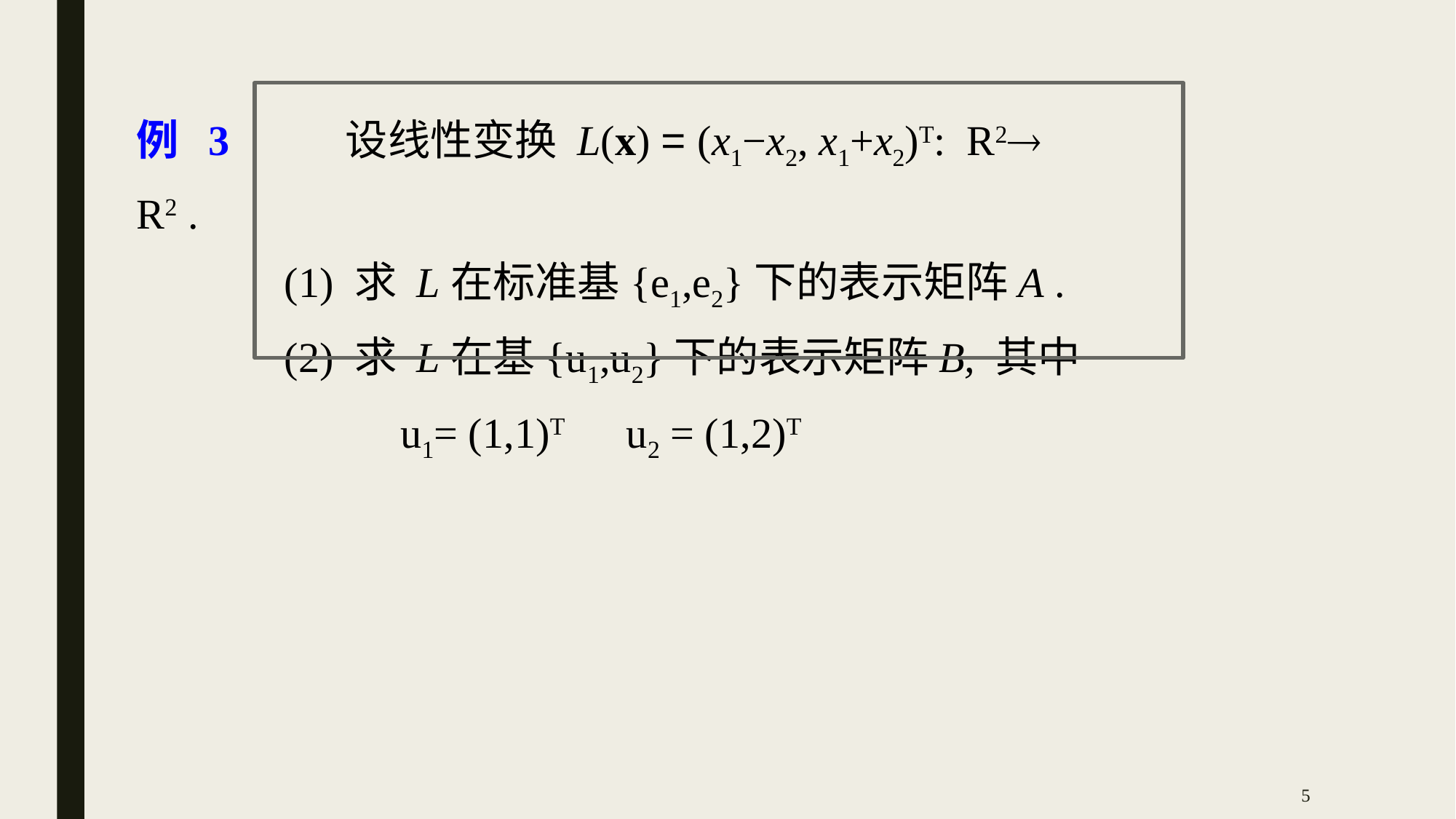

例  3          设线性变换 L(x) = (x1−x2, x1+x2)T:  R2→ R2 .
              (1) 求 L在标准基{e1,e2}下的表示矩阵A .
              (2) 求 L在基{u1,u2}下的表示矩阵B, 其中
                         u1= (1,1)T          u2 = (1,2)T
5